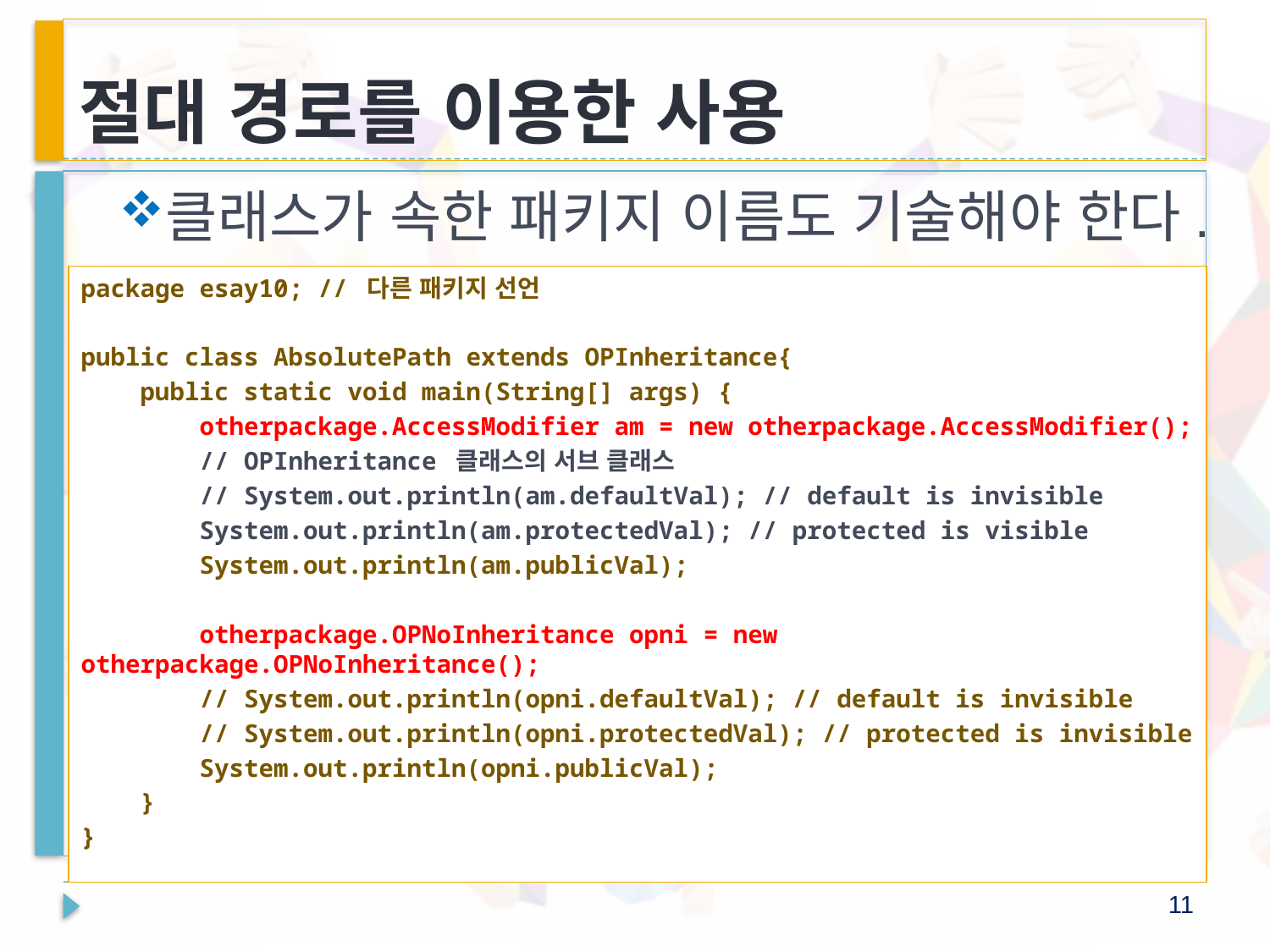

# 절대 경로를 이용한 사용
클래스가 속한 패키지 이름도 기술해야 한다.

package esay10; // 다른 패키지 선언

public class AbsolutePath extends OPInheritance{
    public static void main(String[] args) {
        otherpackage.AccessModifier am = new otherpackage.AccessModifier();
        // OPInheritance 클래스의 서브 클래스
        // System.out.println(am.defaultVal); // default is invisible
        System.out.println(am.protectedVal); // protected is visible
        System.out.println(am.publicVal);

        otherpackage.OPNoInheritance opni = new otherpackage.OPNoInheritance();
        // System.out.println(opni.defaultVal); // default is invisible
        // System.out.println(opni.protectedVal); // protected is invisible
        System.out.println(opni.publicVal);
    }
}

11